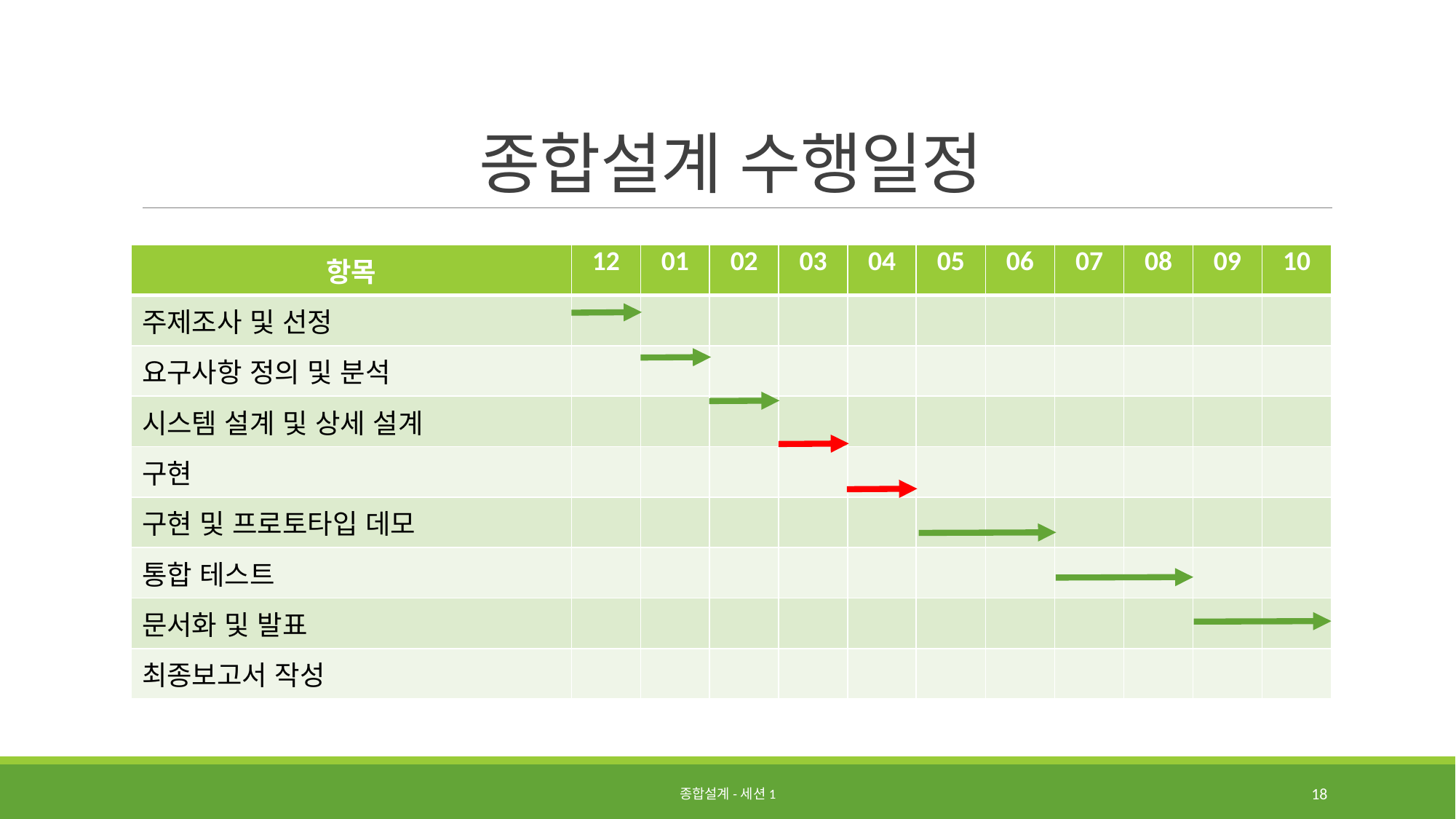

# 종합설계 수행일정
| 항목 | 12 | 01 | 02 | 03 | 04 | 05 | 06 | 07 | 08 | 09 | 10 |
| --- | --- | --- | --- | --- | --- | --- | --- | --- | --- | --- | --- |
| 주제조사 및 선정 |  |  |  |  |  |  |  |  |  |  |  |
| 요구사항 정의 및 분석 |  |  |  |  |  |  |  |  |  |  |  |
| 시스템 설계 및 상세 설계 |  |  |  |  |  |  |  |  |  |  |  |
| 구현 |  |  |  |  |  |  |  |  |  |  |  |
| 구현 및 프로토타입 데모 |  |  |  |  |  |  |  |  |  |  |  |
| 통합 테스트 |  |  |  |  |  |  |  |  |  |  |  |
| 문서화 및 발표 |  |  |  |  |  |  |  |  |  |  |  |
| 최종보고서 작성 |  |  |  |  |  |  |  |  |  |  |  |
종합설계-세션1
18